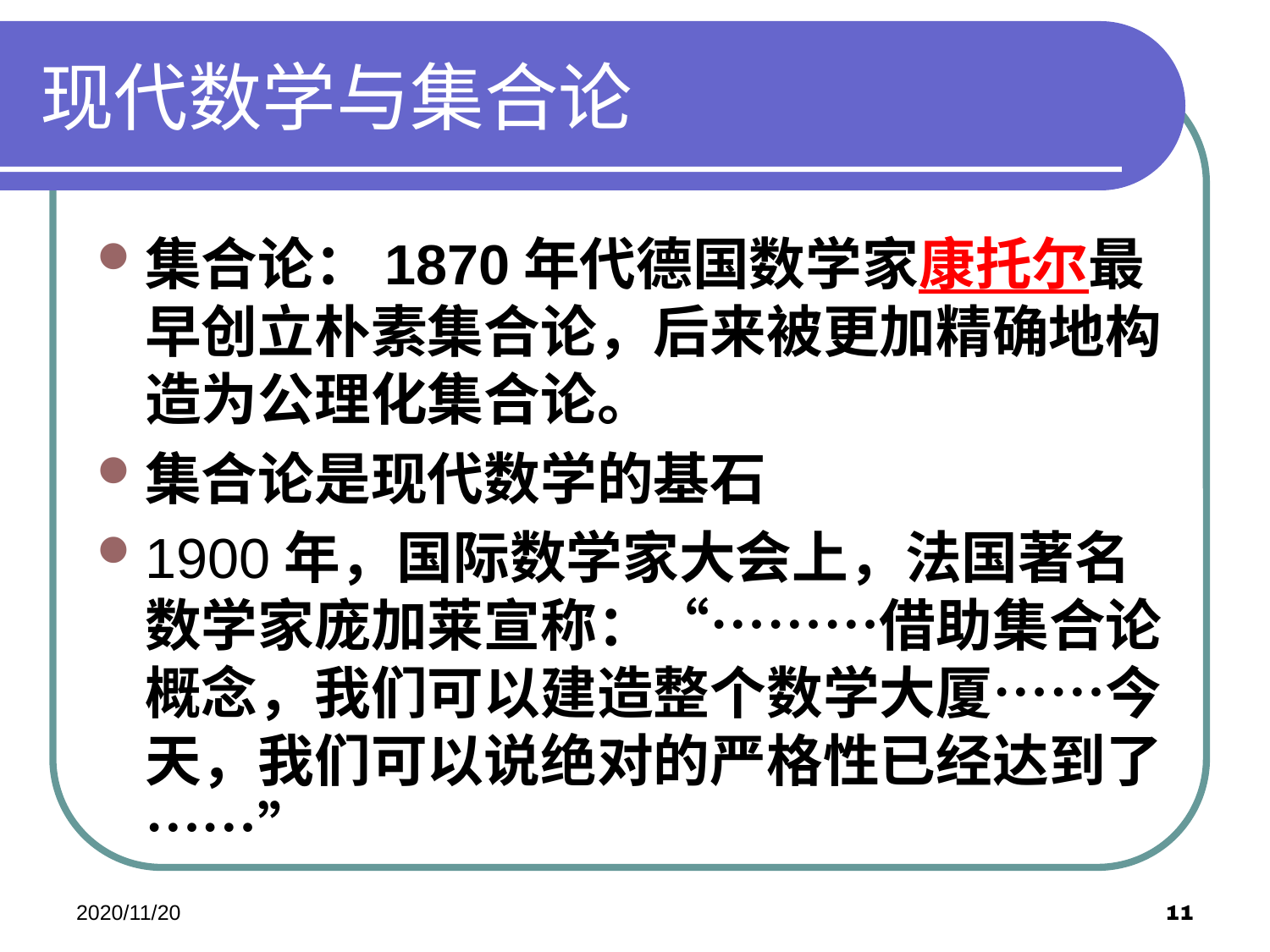

# 现代数学与集合论
集合论：1870年代德国数学家康托尔最早创立朴素集合论，后来被更加精确地构造为公理化集合论。
集合论是现代数学的基石
1900年，国际数学家大会上，法国著名数学家庞加莱宣称：“………借助集合论概念，我们可以建造整个数学大厦……今天，我们可以说绝对的严格性已经达到了……”

2020/11/20
11